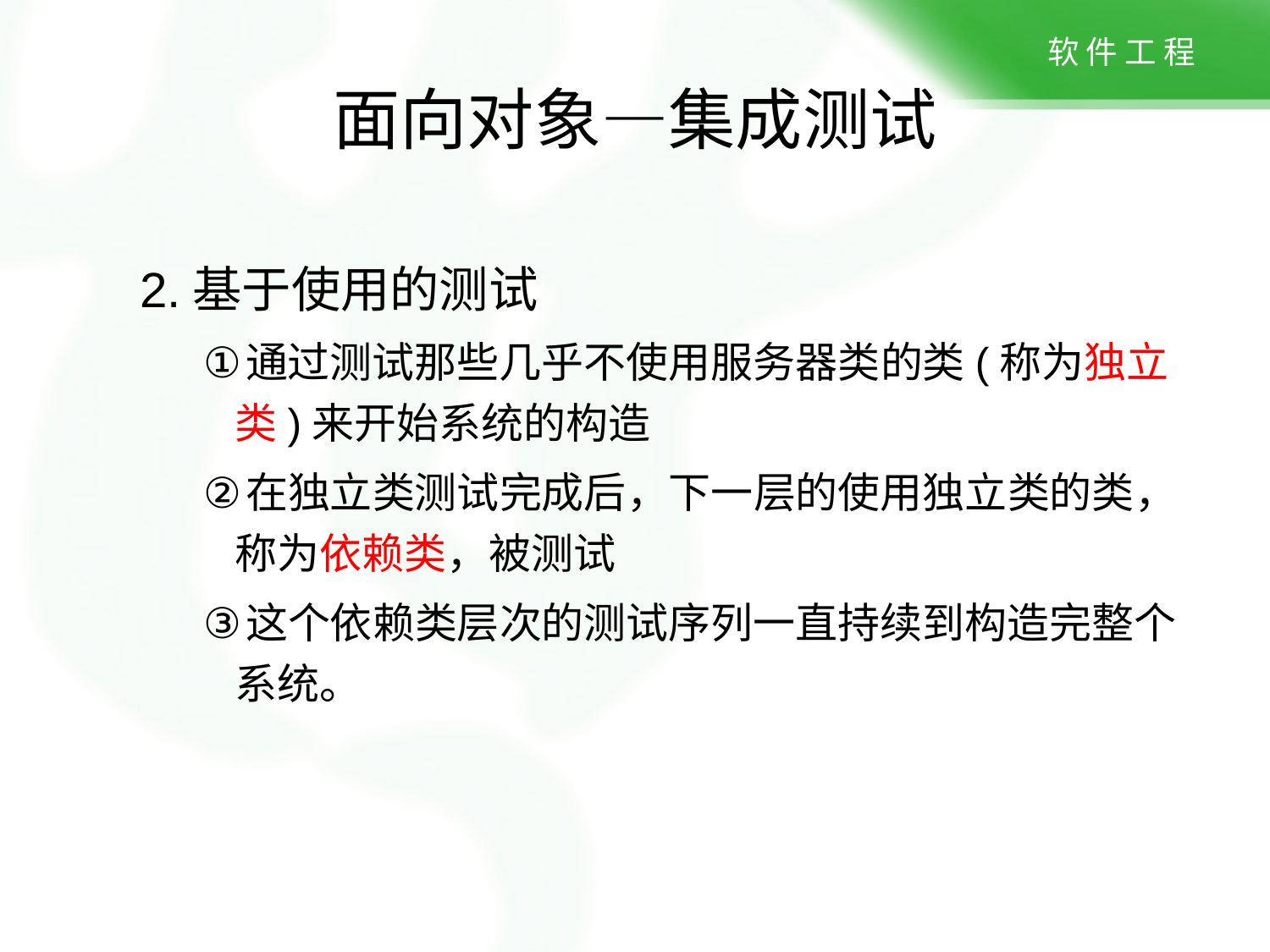

# 面向对象—集成测试
2.基于使用的测试
通过测试那些几乎不使用服务器类的类(称为独立类)来开始系统的构造
在独立类测试完成后，下一层的使用独立类的类，称为依赖类，被测试
这个依赖类层次的测试序列一直持续到构造完整个系统。